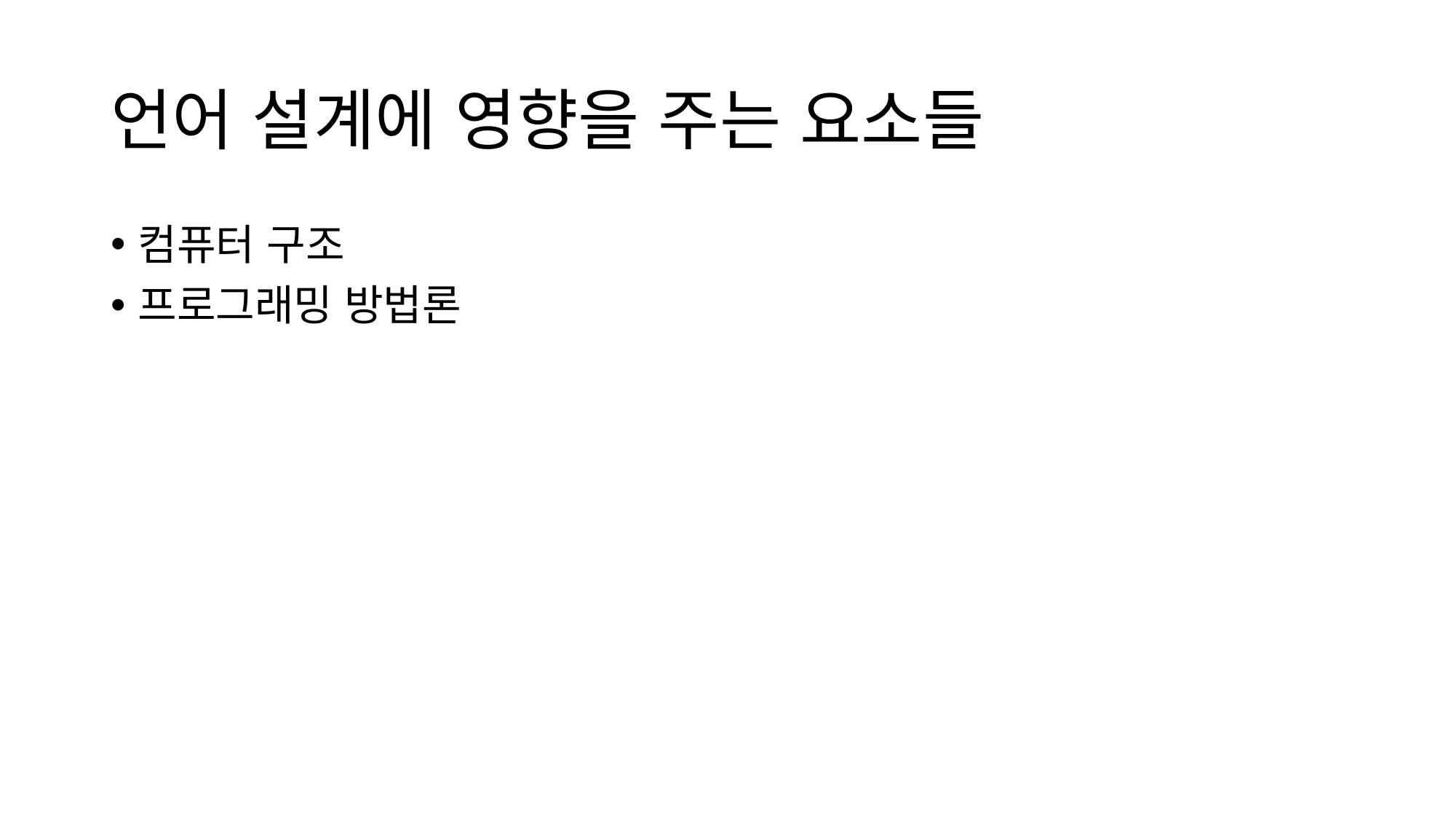

# 언어 설계에 영향을 주는 요소들
컴퓨터 구조
프로그래밍 방법론